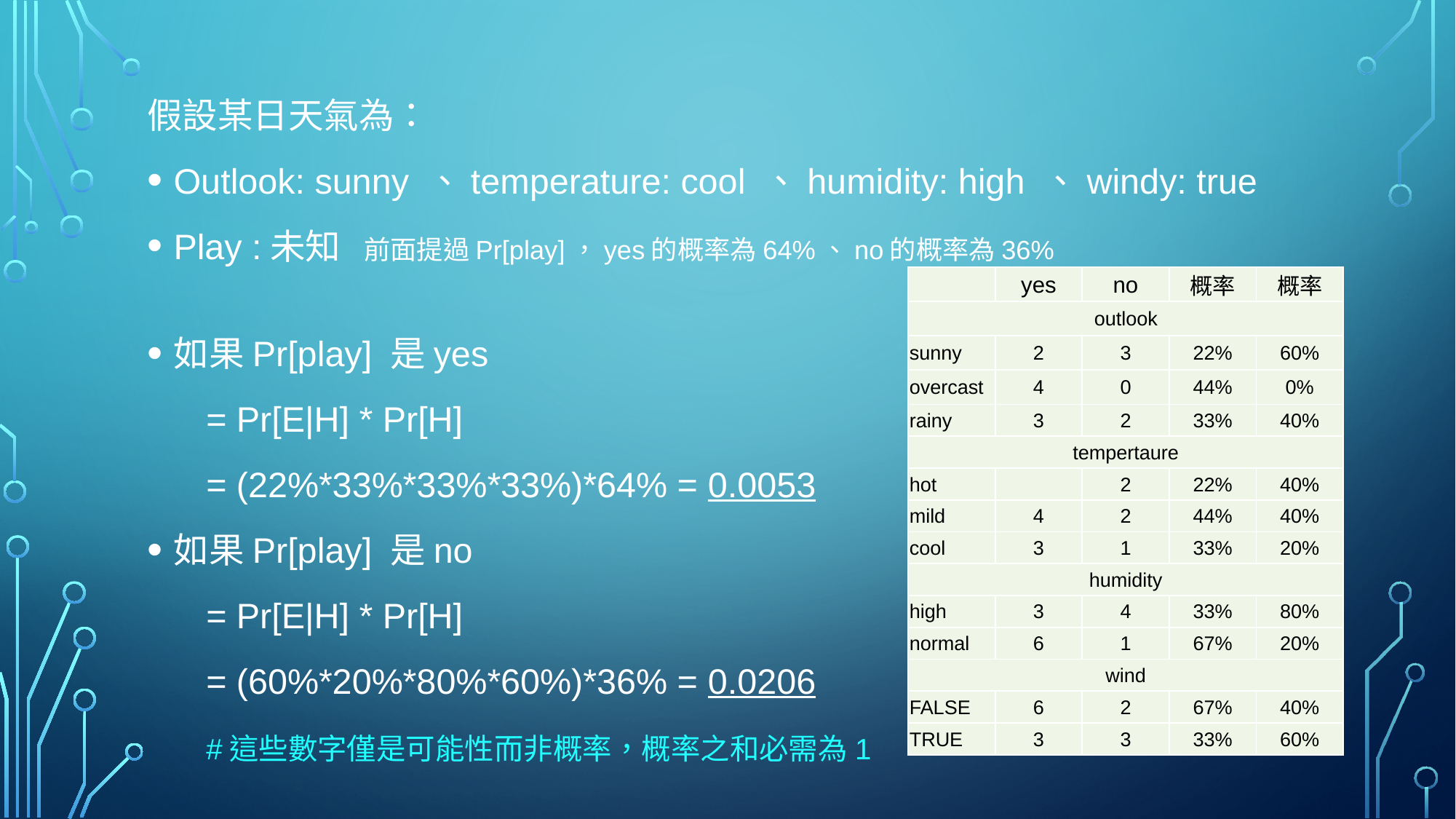

假設某日天氣為：
Outlook: sunny 、temperature: cool 、humidity: high 、windy: true
Play :未知   前面提過Pr[play]，yes的概率為64%、no的概率為36%

如果Pr[play] 是yes
      = Pr[E|H] * Pr[H]
      = (22%*33%*33%*33%)*64% = 0.0053
如果Pr[play] 是no
      = Pr[E|H] * Pr[H]
      = (60%*20%*80%*60%)*36% = 0.0206
      #這些數字僅是可能性而非概率，概率之和必需為1

|  | yes | no | 概率 | 概率 |
| --- | --- | --- | --- | --- |
| outlook |  |  |  |  |
| sunny | 2 | 3 | 22% | 60% |
| overcast | 4 | 0 | 44% | 0% |
| rainy | 3 | 2 | 33% | 40% |
| tempertaure |  |  |  |  |
| hot |  | 2 | 22% | 40% |
| mild | 4 | 2 | 44% | 40% |
| cool | 3 | 1 | 33% | 20% |
| humidity |  |  |  |  |
| high | 3 | 4 | 33% | 80% |
| normal | 6 | 1 | 67% | 20% |
| wind |  |  |  |  |
| FALSE | 6 | 2 | 67% | 40% |
| TRUE | 3 | 3 | 33% | 60% |